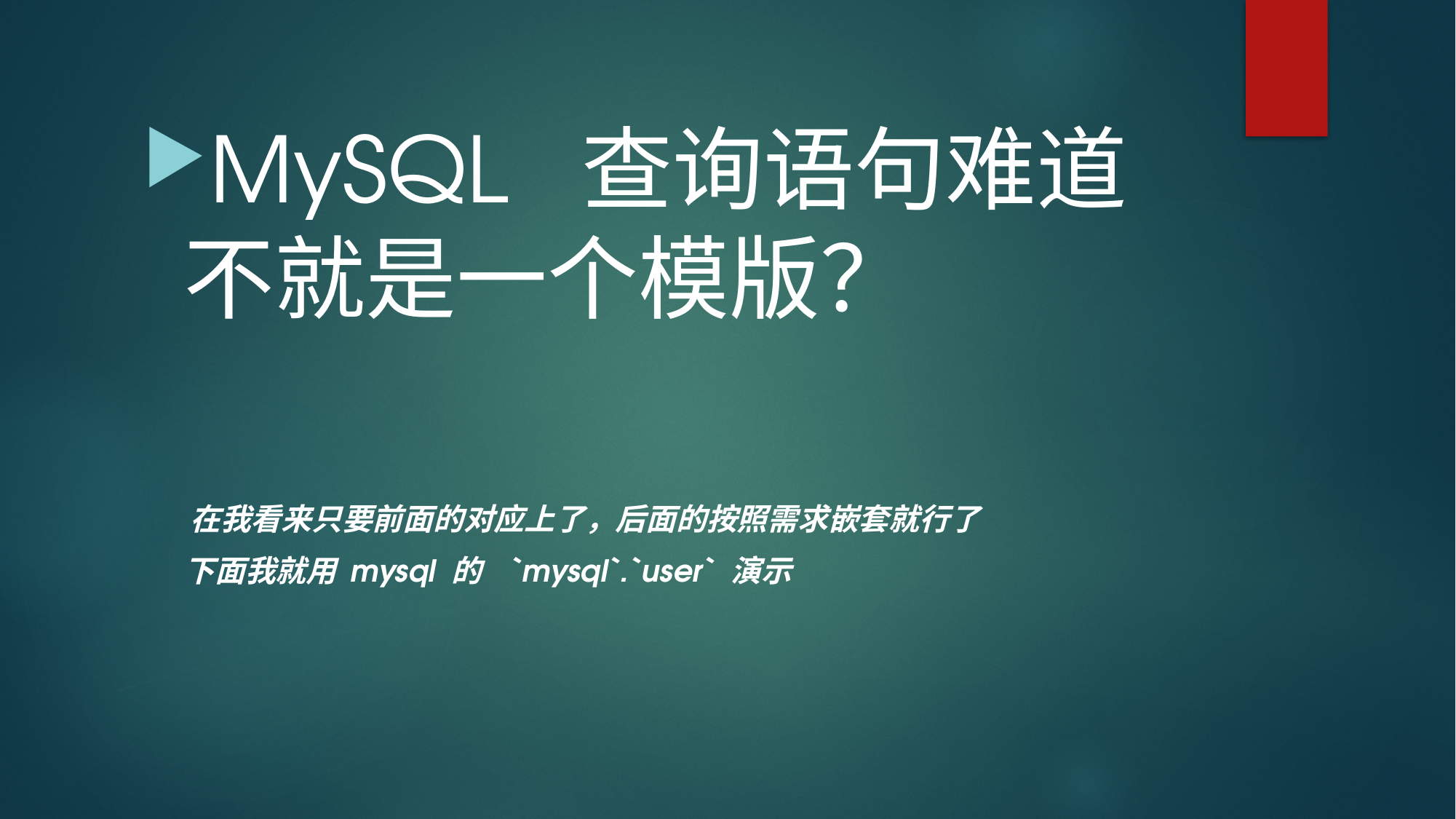

MySQL  查询语句难道不就是一个模版？

      在我看来只要前面的对应上了，后面的按照需求嵌套就行了
     下面我就用 mysql 的   `mysql`.`user` 演示